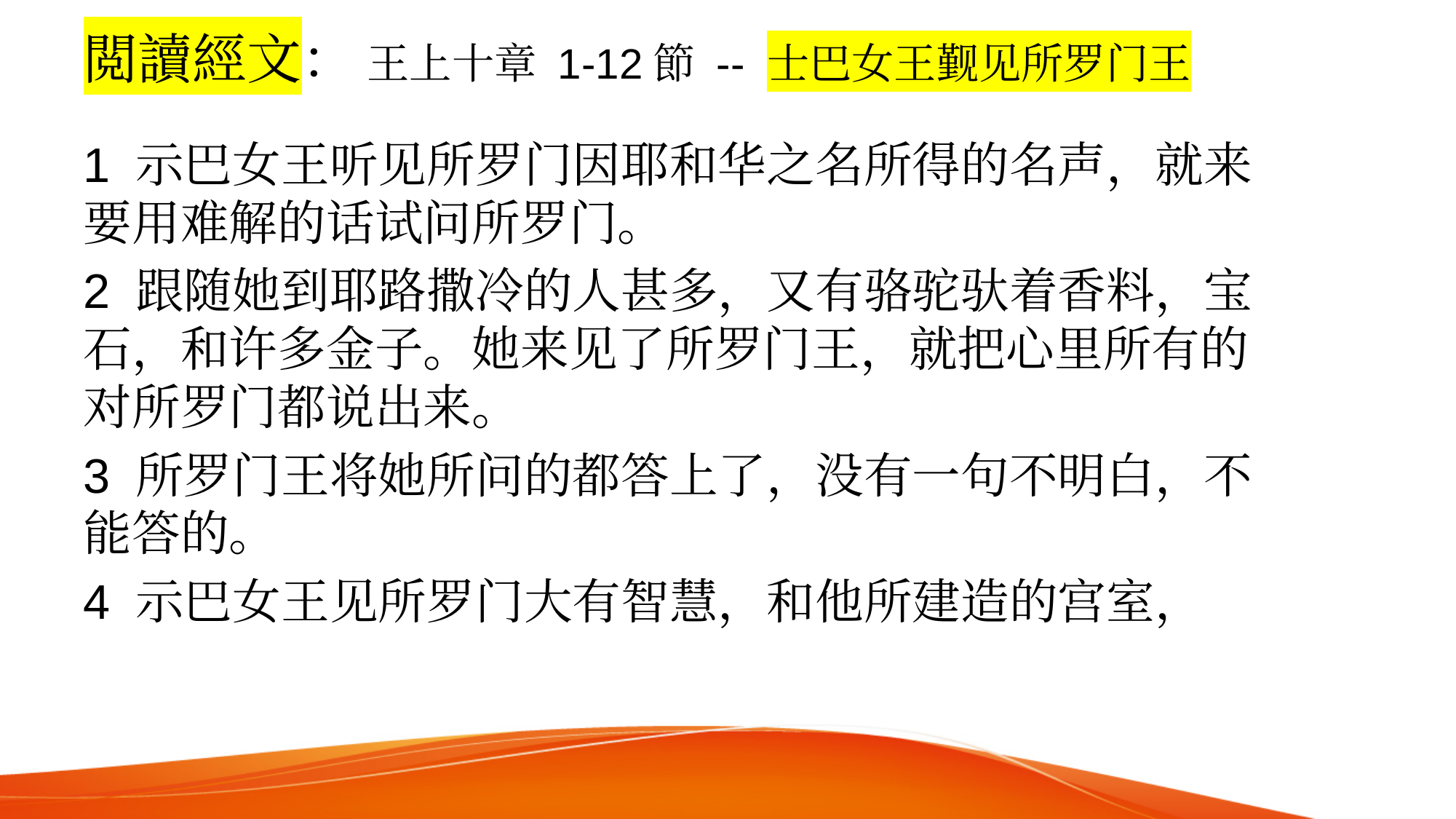

# 閲讀經文： 王上十章 1-12節 -- 士巴女王觐见所罗门王
1 示巴女王听见所罗门因耶和华之名所得的名声，就来要用难解的话试问所罗门。
2 跟随她到耶路撒冷的人甚多，又有骆驼驮着香料，宝石，和许多金子。她来见了所罗门王，就把心里所有的对所罗门都说出来。
3 所罗门王将她所问的都答上了，没有一句不明白，不能答的。
4 示巴女王见所罗门大有智慧，和他所建造的宫室，